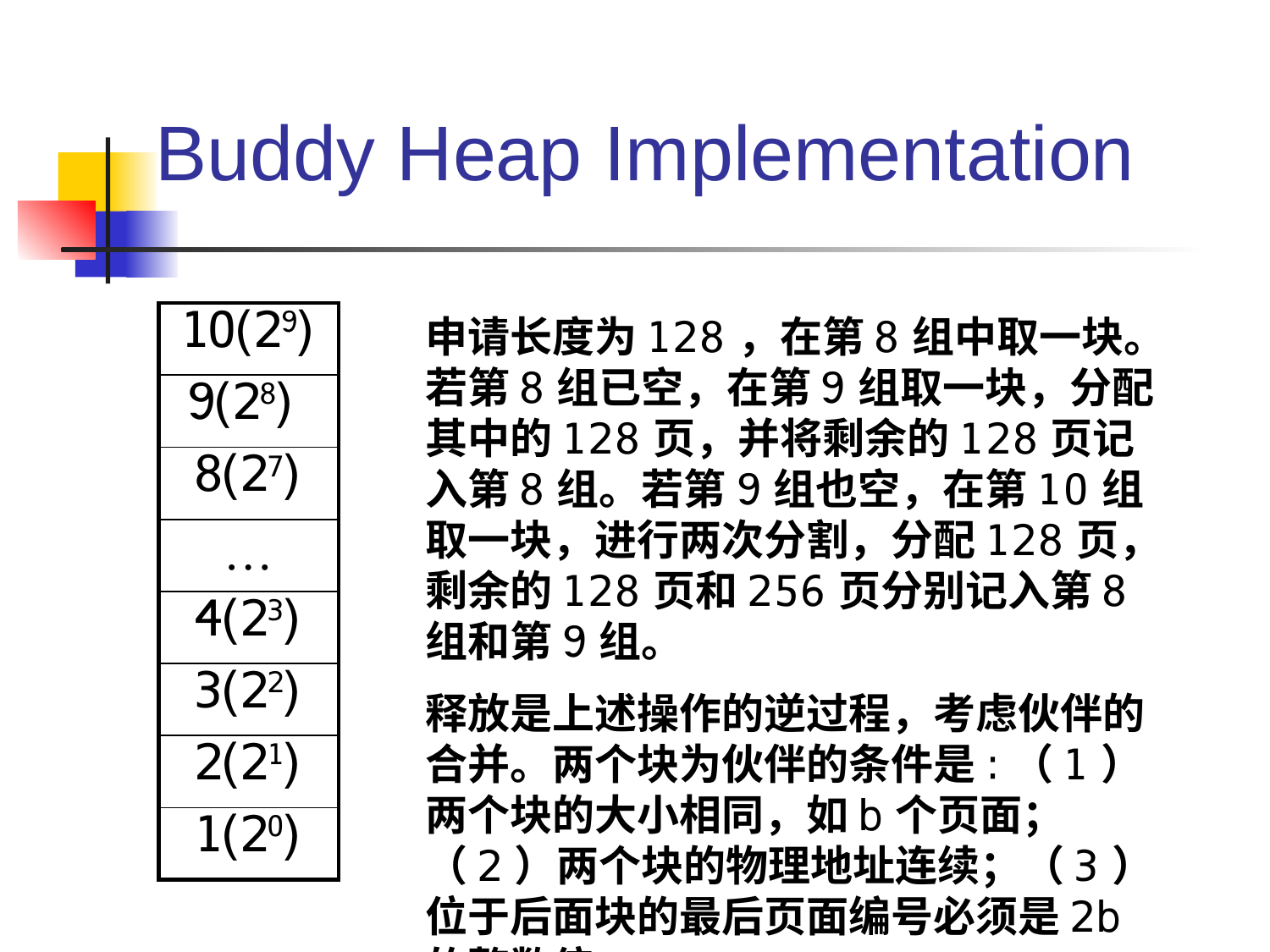

Buddy Heap Implementation
| 10(29) |
| --- |
| 9(28) |
| 8(27) |
| … |
| 4(23) |
| 3(22) |
| 2(21) |
| 1(20) |
申请长度为128，在第8组中取一块。若第8组已空，在第9组取一块，分配其中的128页，并将剩余的128页记入第8组。若第9组也空，在第10组取一块，进行两次分割，分配128页，剩余的128页和256页分别记入第8组和第9组。
释放是上述操作的逆过程，考虑伙伴的合并。两个块为伙伴的条件是:（1）两个块的大小相同，如b个页面；（2）两个块的物理地址连续；（3）位于后面块的最后页面编号必须是2b的整数倍。